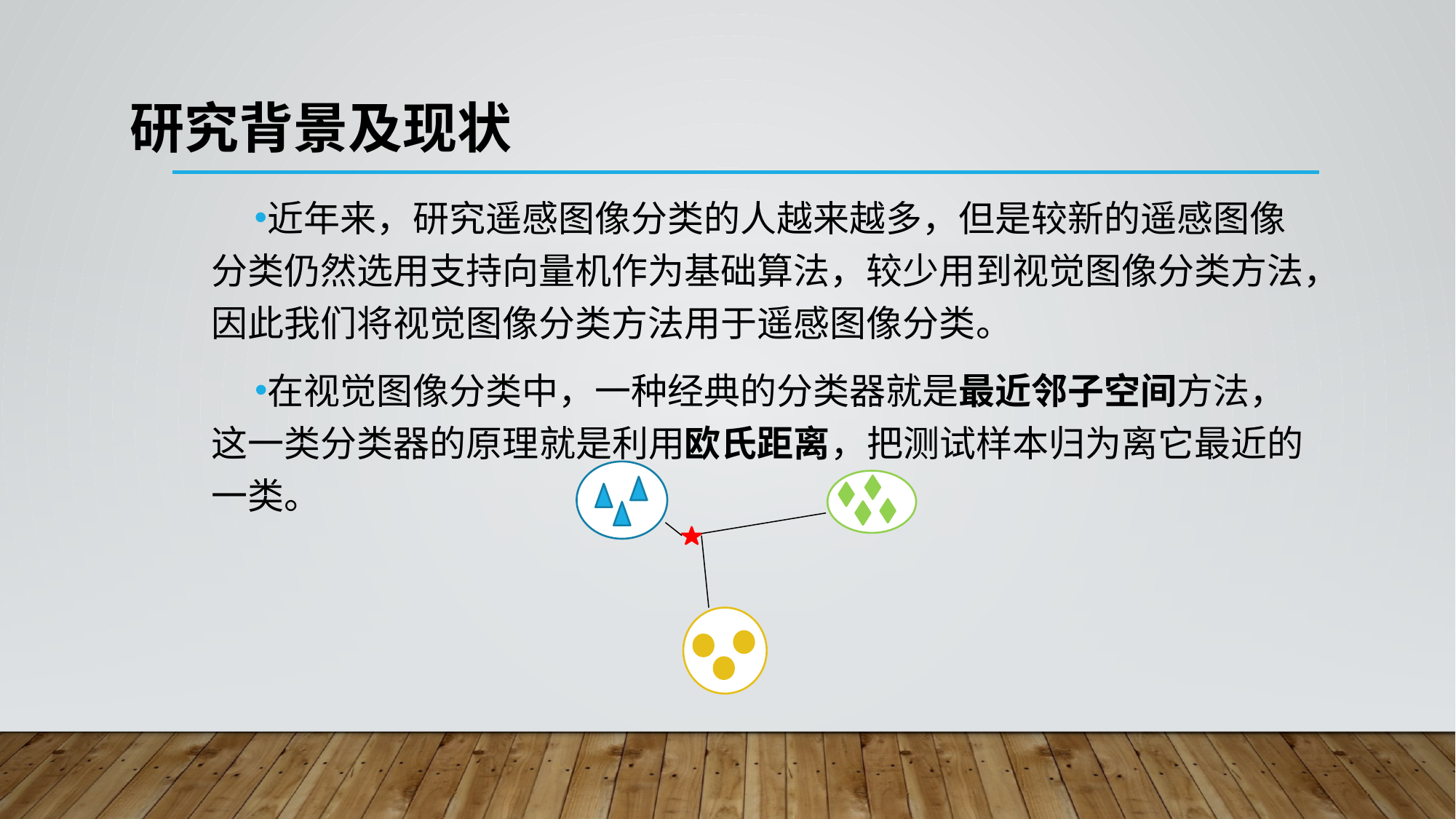

# 研究背景及现状
近年来，研究遥感图像分类的人越来越多，但是较新的遥感图像分类仍然选用支持向量机作为基础算法，较少用到视觉图像分类方法，因此我们将视觉图像分类方法用于遥感图像分类。
在视觉图像分类中，一种经典的分类器就是最近邻子空间方法，这一类分类器的原理就是利用欧氏距离，把测试样本归为离它最近的一类。